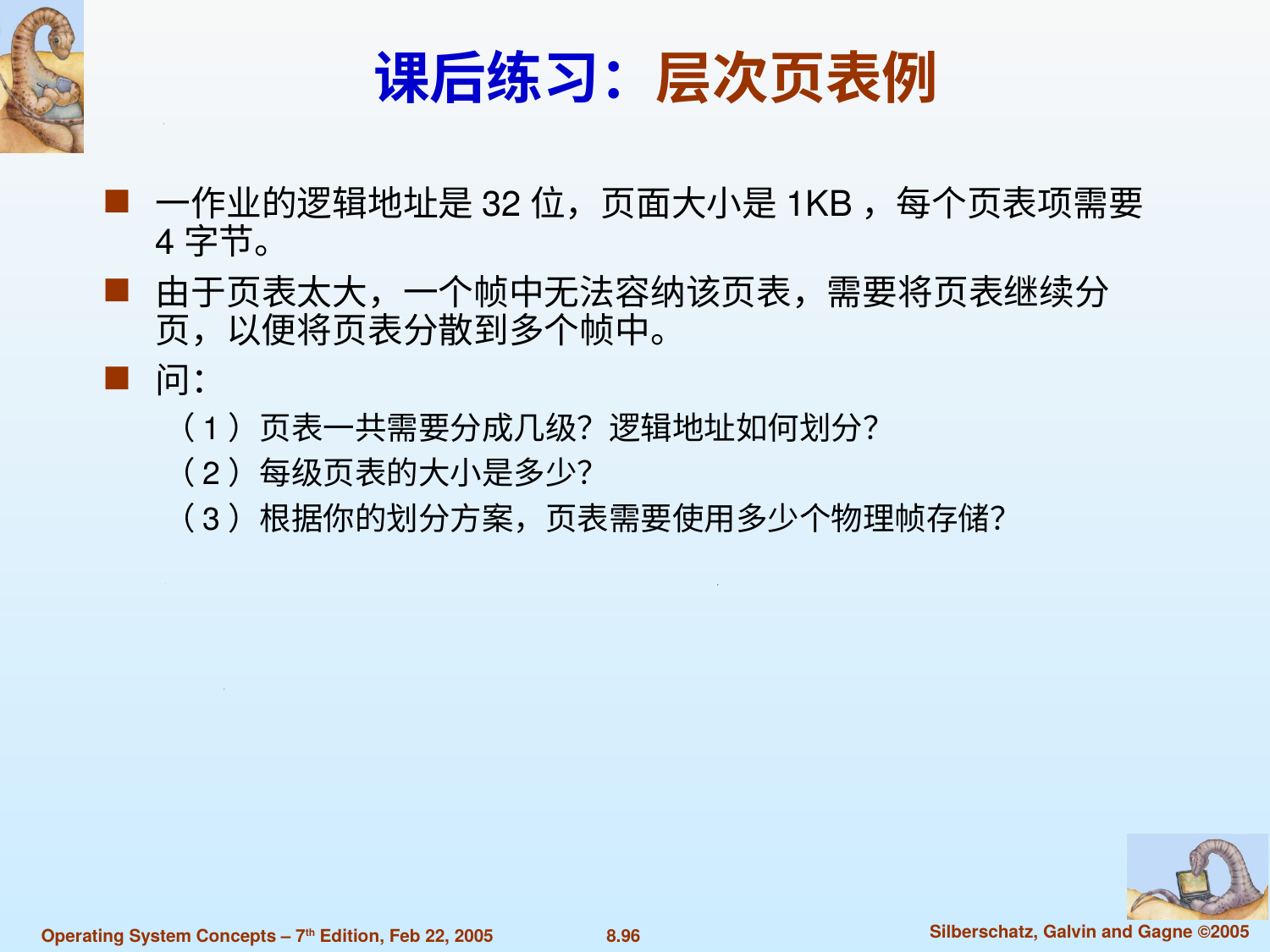

课后练习：层次页表例
一作业的逻辑地址是32位，页面大小是1KB，每个页表项需要4字节。
由于页表太大，一个帧中无法容纳该页表，需要将页表继续分页，以便将页表分散到多个帧中。
问：
（1）页表一共需要分成几级？逻辑地址如何划分？
（2）每级页表的大小是多少？
（3）根据你的划分方案，页表需要使用多少个物理帧存储？